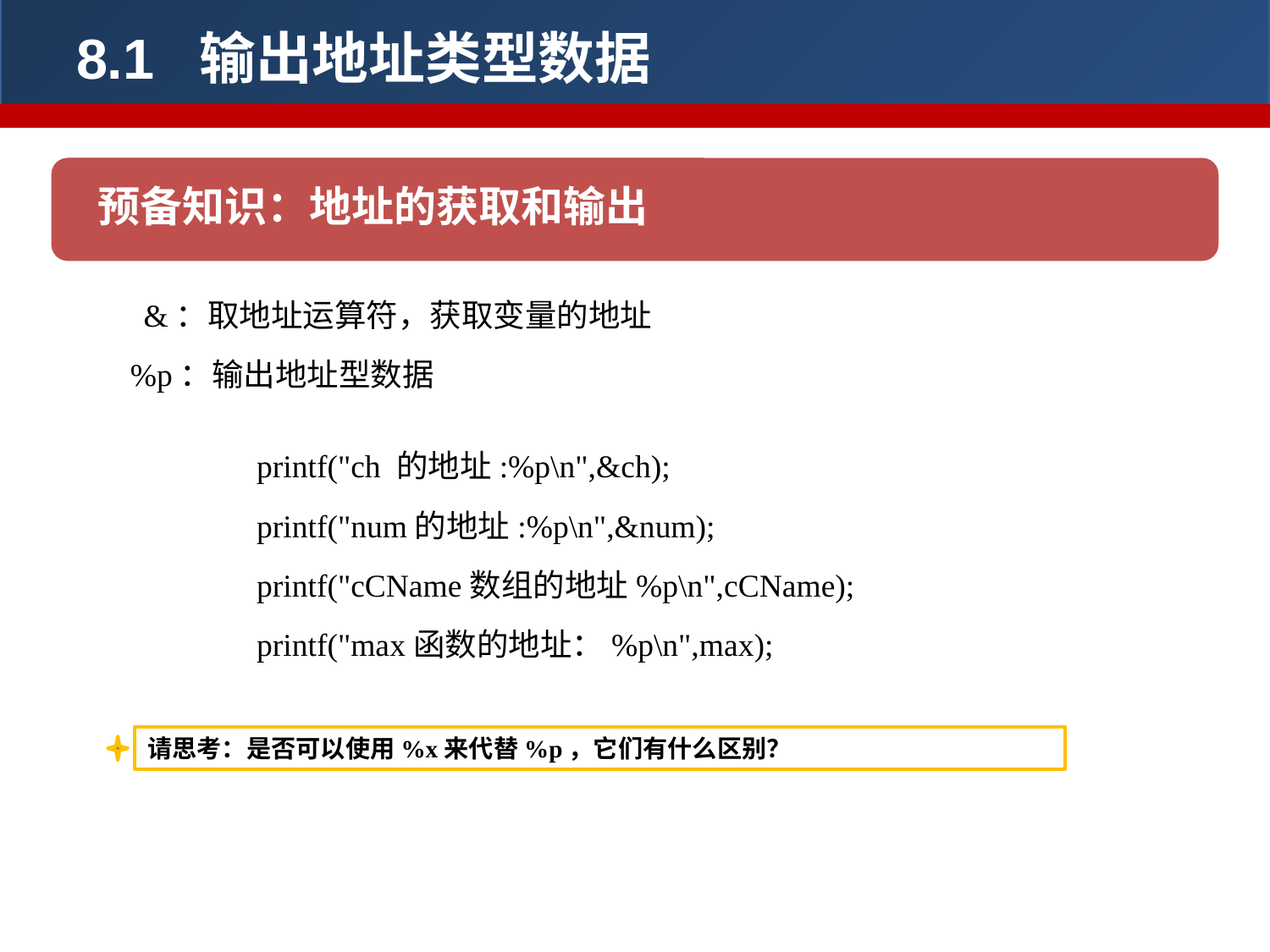

8.1  输出地址类型数据
预备知识：地址的获取和输出
  &：取地址运算符，获取变量的地址
%p：输出地址型数据

	    printf("ch 的地址:%p\n",&ch);
	    printf("num的地址:%p\n",&num);
	    printf("cCName数组的地址%p\n",cCName);
	    printf("max函数的地址：%p\n",max);
请思考：是否可以使用%x来代替%p，它们有什么区别？